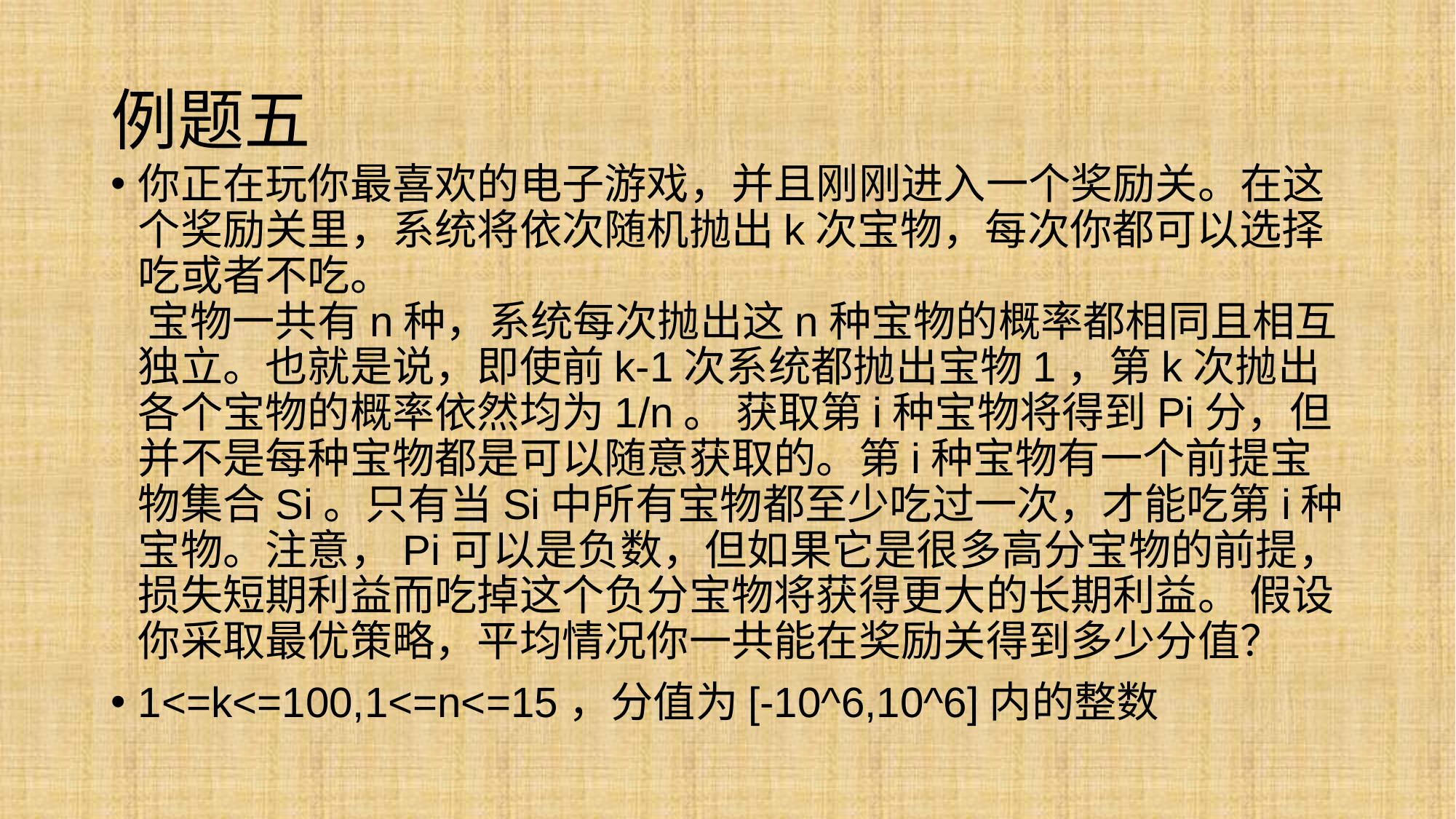

# 例题五
你正在玩你最喜欢的电子游戏，并且刚刚进入一个奖励关。在这个奖励关里，系统将依次随机抛出k次宝物，每次你都可以选择吃或者不吃。
 宝物一共有n种，系统每次抛出这n种宝物的概率都相同且相互独立。也就是说，即使前k-1次系统都抛出宝物1，第k次抛出各个宝物的概率依然均为1/n。 获取第i种宝物将得到Pi分，但并不是每种宝物都是可以随意获取的。第i种宝物有一个前提宝物集合Si。只有当Si中所有宝物都至少吃过一次，才能吃第i种宝物。注意，Pi可以是负数，但如果它是很多高分宝物的前提，损失短期利益而吃掉这个负分宝物将获得更大的长期利益。 假设你采取最优策略，平均情况你一共能在奖励关得到多少分值？
1<=k<=100,1<=n<=15，分值为[-10^6,10^6]内的整数